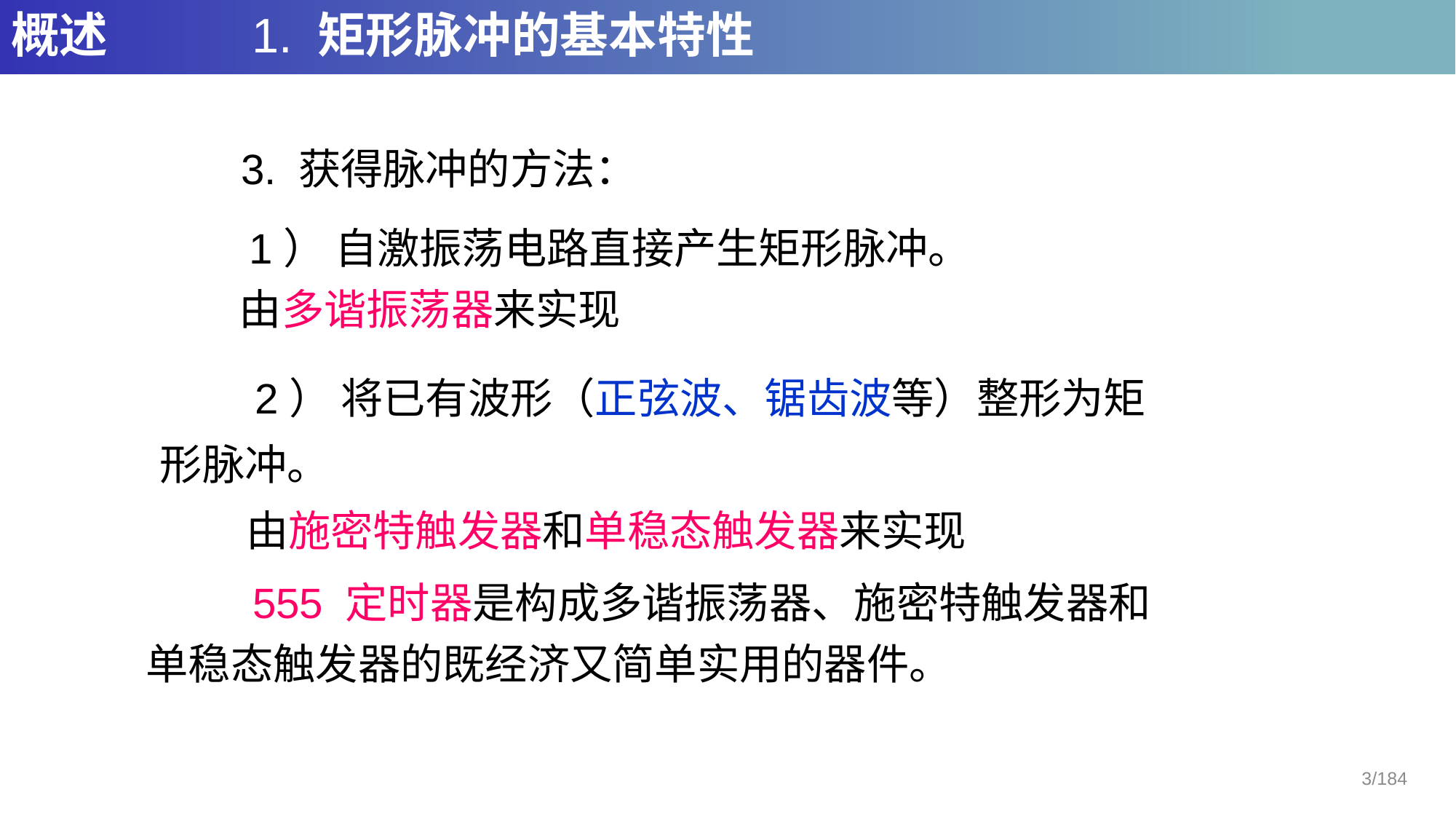

# 概述		 1. 矩形脉冲的基本特性
3. 获得脉冲的方法：
　　1） 自激振荡电路直接产生矩形脉冲。
　　由多谐振荡器来实现
　　2） 将已有波形（正弦波、锯齿波等）整形为矩形脉冲。
        由施密特触发器和单稳态触发器来实现
         555 定时器是构成多谐振荡器、施密特触发器和单稳态触发器的既经济又简单实用的器件。
3/184